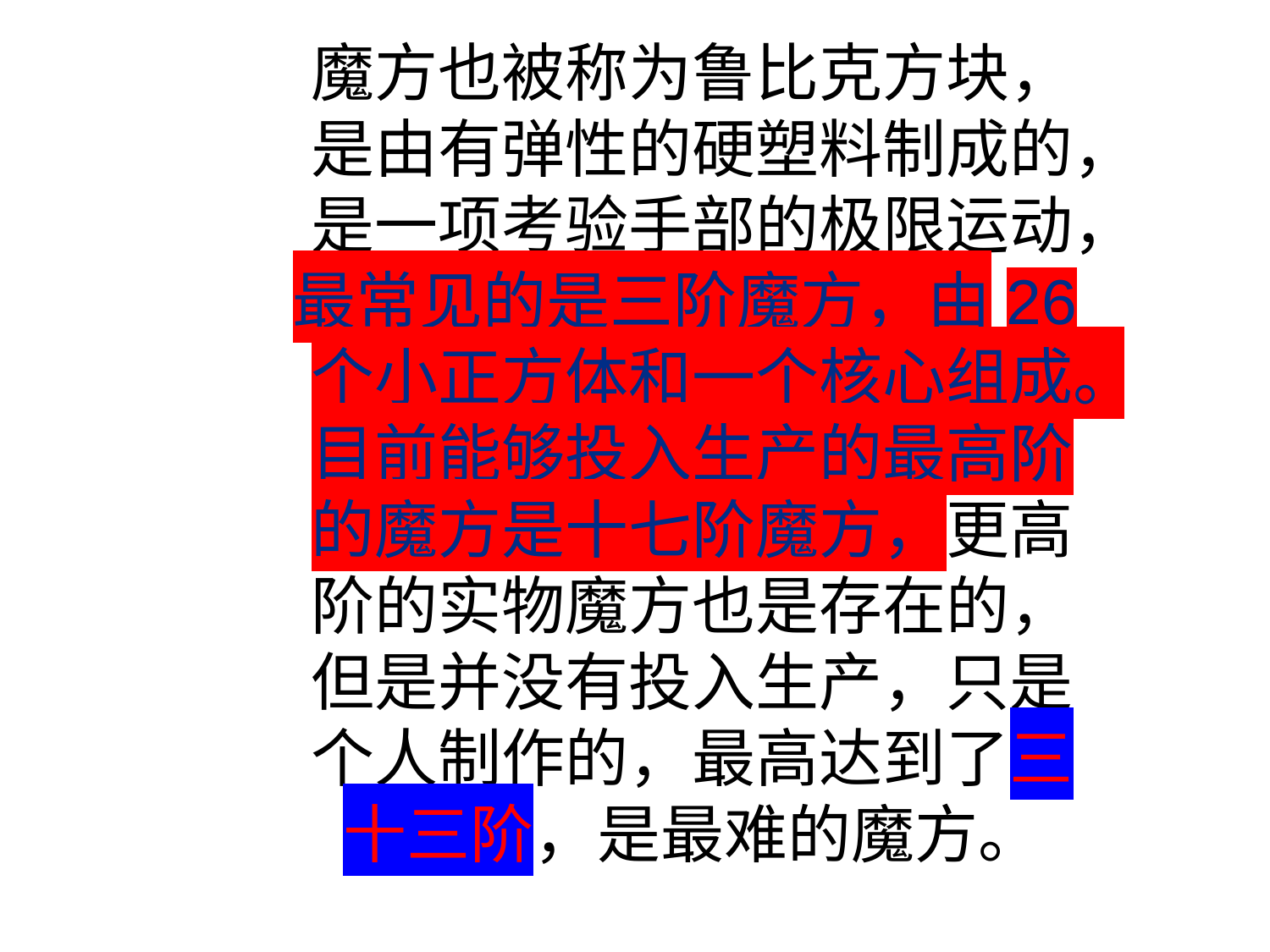

# 魔方也被称为鲁比克方块，是由有弹性的硬塑料制成的，是一项考验手部的极限运动，最常见的是三阶魔方，由26个小正方体和一个核心组成。目前能够投入生产的最高阶的魔方是十七阶魔方，更高阶的实物魔方也是存在的，但是并没有投入生产，只是个人制作的，最高达到了三十三阶，是最难的魔方。